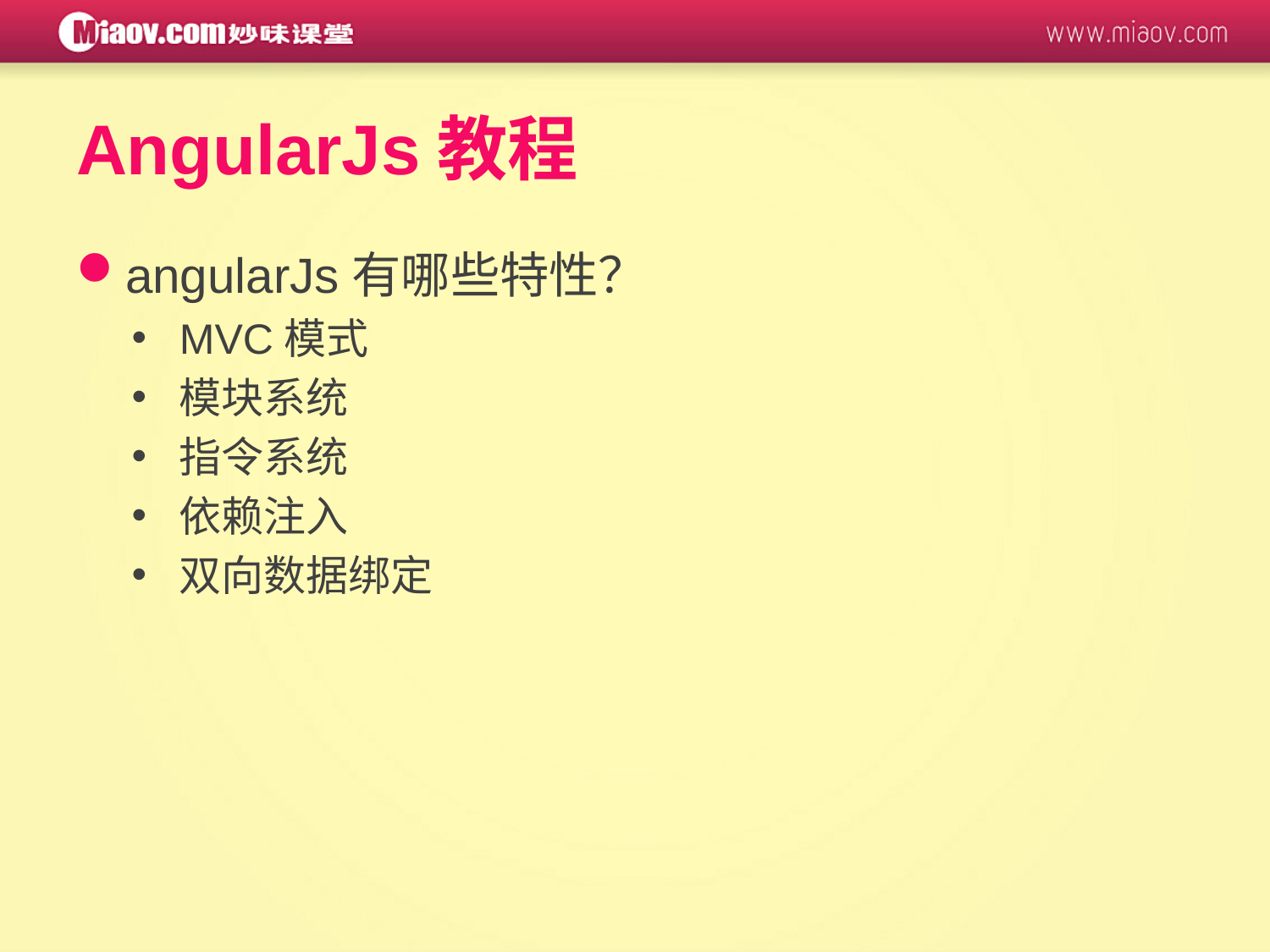

# AngularJs教程
angularJs有哪些特性？
MVC模式
模块系统
指令系统
依赖注入
双向数据绑定